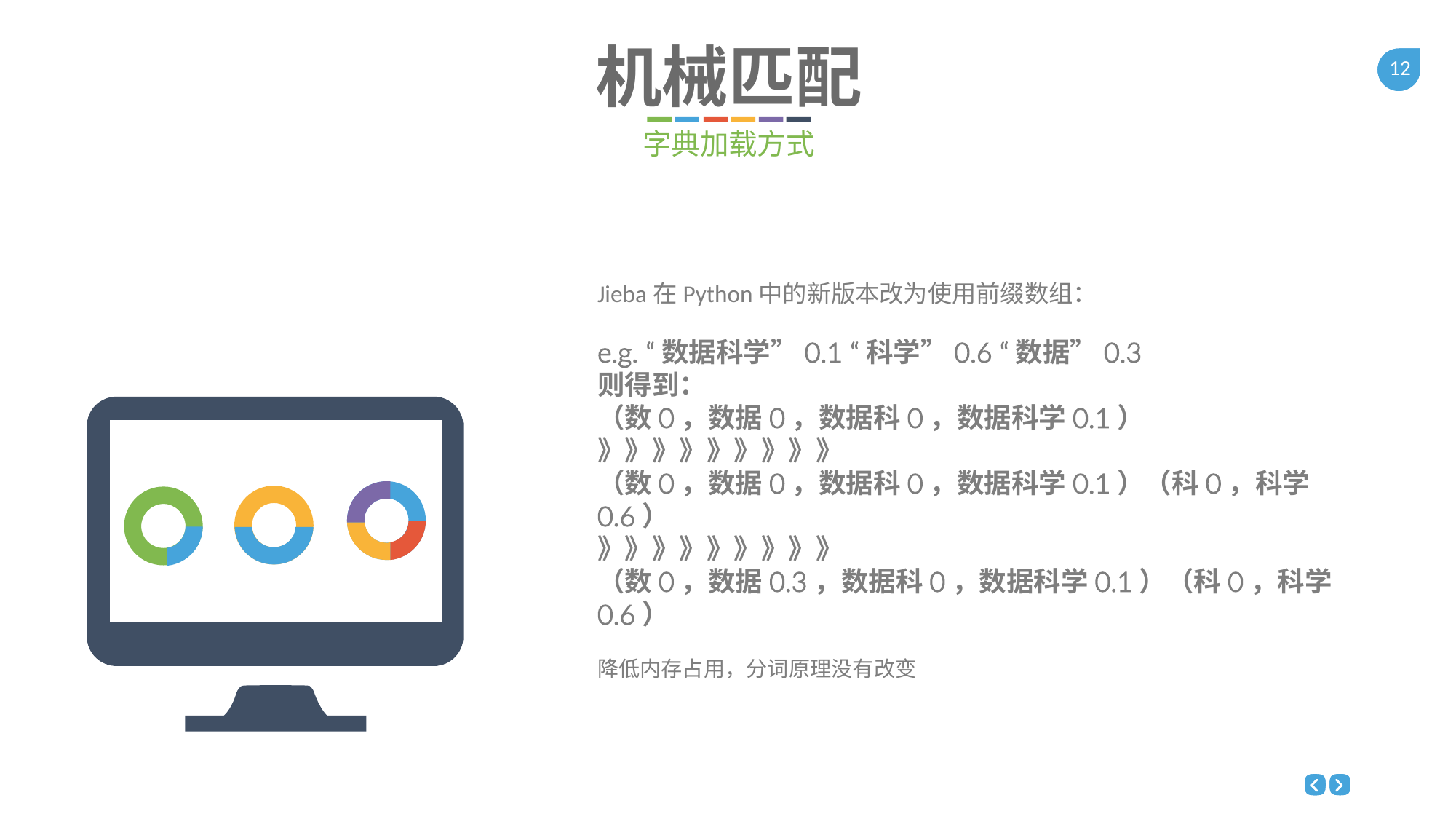

机械匹配

字典加载方式
Jieba在Python中的新版本改为使用前缀数组：

e.g. “数据科学”0.1 “科学”0.6 “数据”0.3
则得到：
（数0，数据0，数据科0，数据科学0.1）
》》》》》》》》》
（数0，数据0，数据科0，数据科学0.1）（科0，科学0.6）
》》》》》》》》》
（数0，数据0.3，数据科0，数据科学0.1）（科0，科学0.6）

降低内存占用，分词原理没有改变